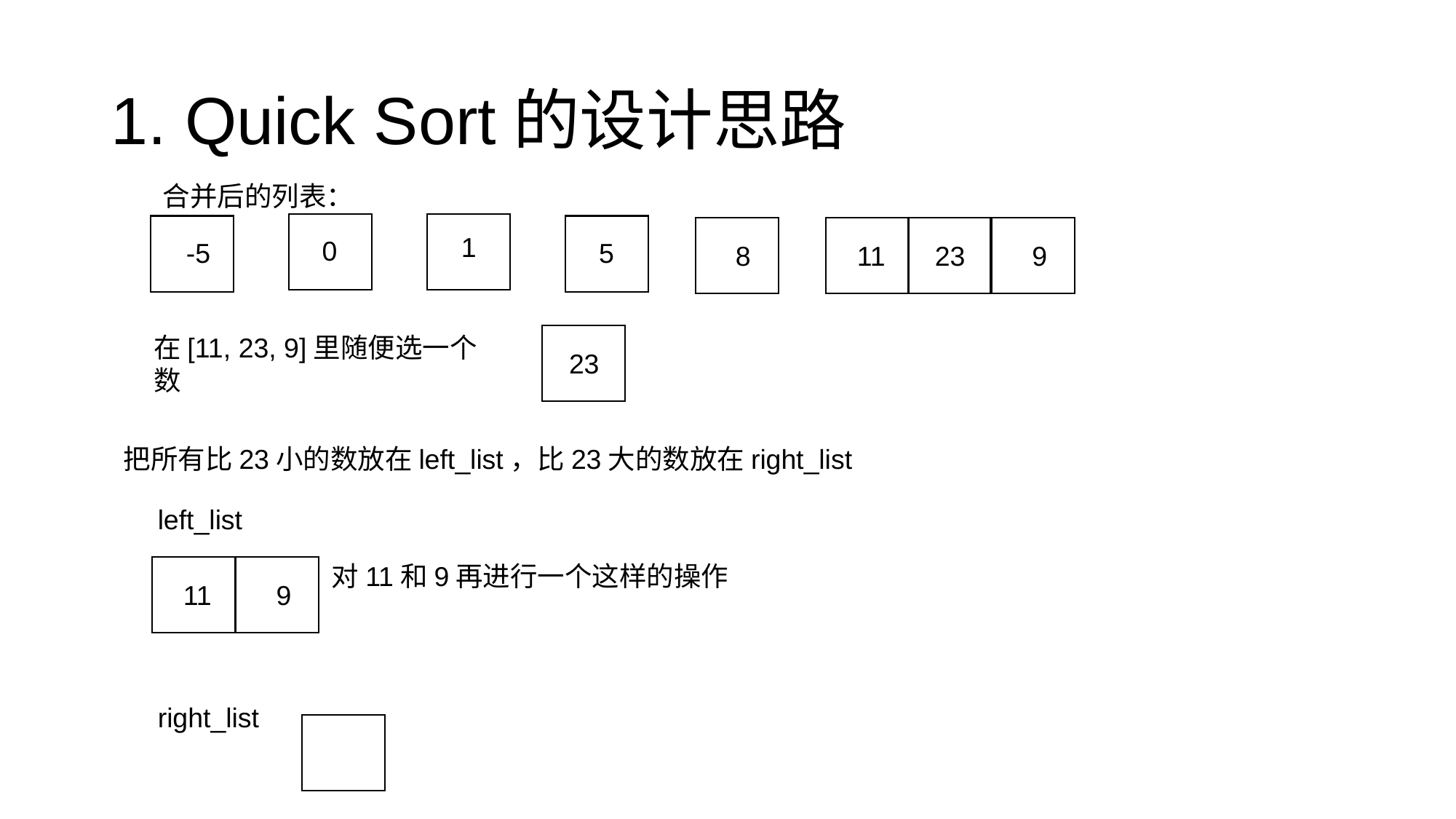

# 1. Quick Sort的设计思路
合并后的列表：

1
0
-5
5
8
11
23
9
在[11, 23, 9]里随便选一个数

23
把所有比23小的数放在left_list，比23大的数放在right_list
left_list
对11和9再进行一个这样的操作

11
9
right_list